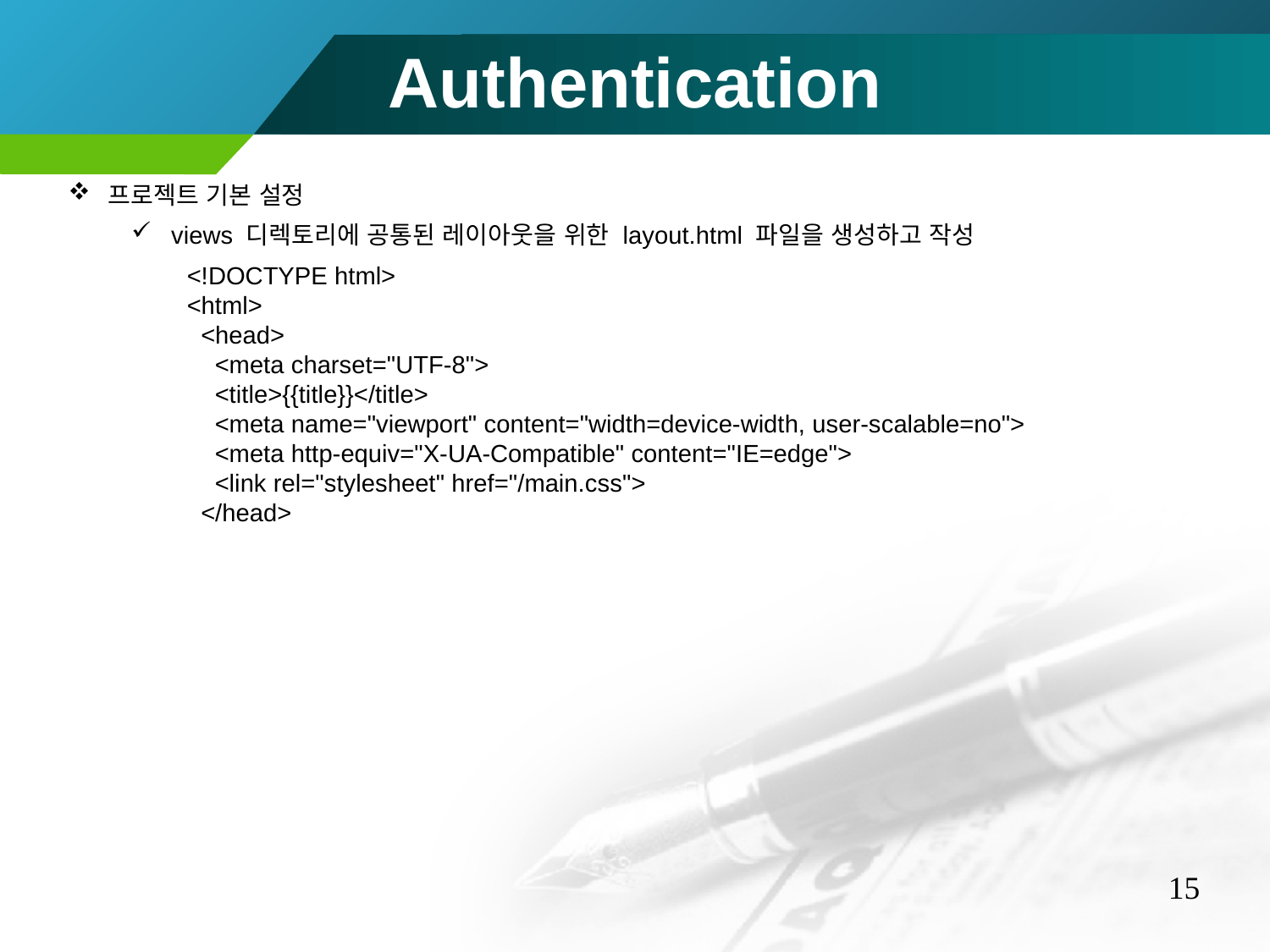

Authentication
프로젝트 기본 설정
views 디렉토리에 공통된 레이아웃을 위한 layout.html 파일을 생성하고 작성
<!DOCTYPE html>
<html>
  <head>
    <meta charset="UTF-8">
    <title>{{title}}</title>
    <meta name="viewport" content="width=device-width, user-scalable=no">
    <meta http-equiv="X-UA-Compatible" content="IE=edge">
    <link rel="stylesheet" href="/main.css">
  </head>
15